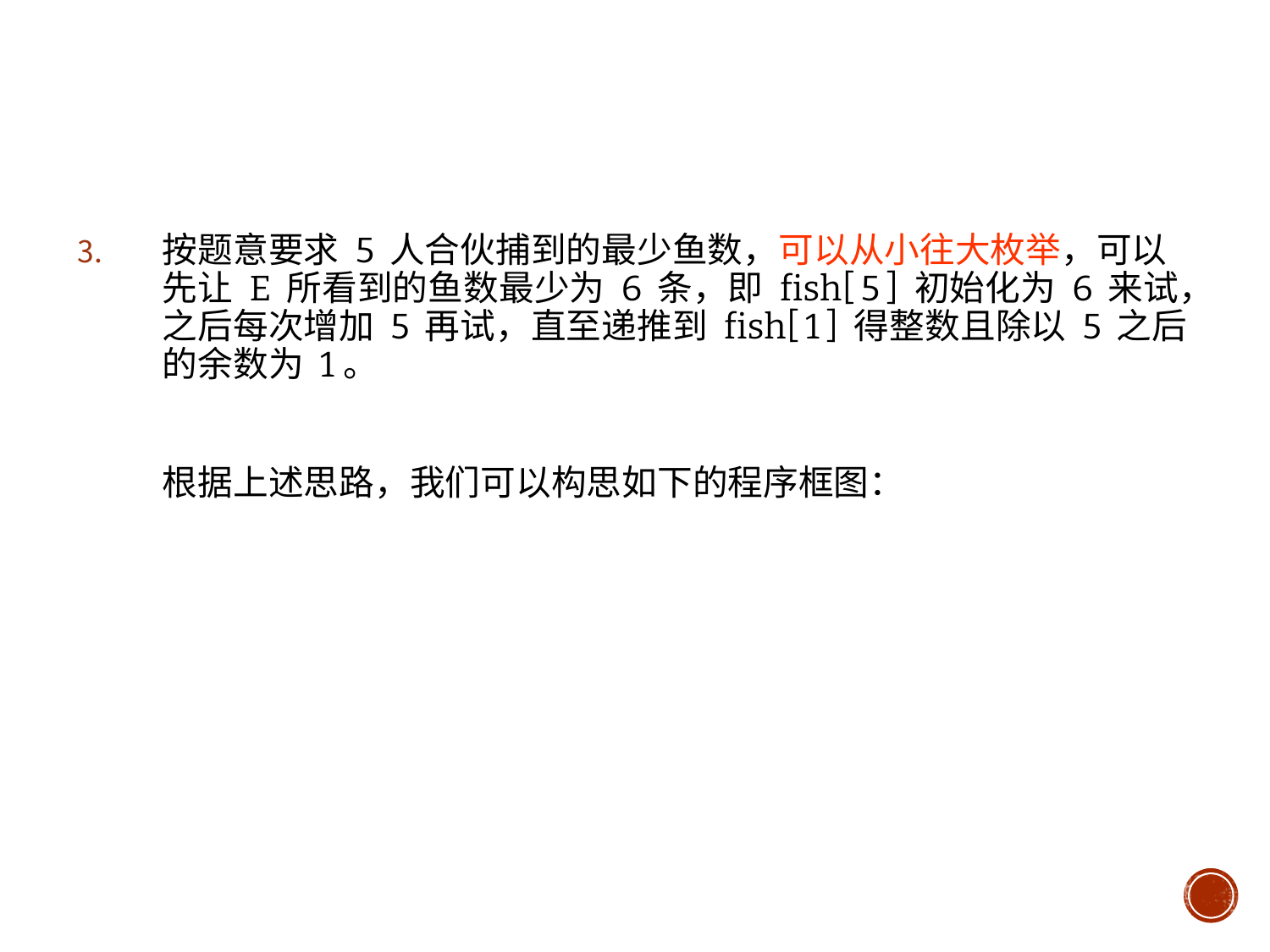

#
按题意要求 5 人合伙捕到的最少鱼数，可以从小往大枚举，可以先让 E 所看到的鱼数最少为 6 条，即 fish[ 5 ] 初始化为 6 来试，之后每次增加 5 再试，直至递推到 fish[ 1 ] 得整数且除以 5 之后的余数为 1。

	根据上述思路，我们可以构思如下的程序框图：